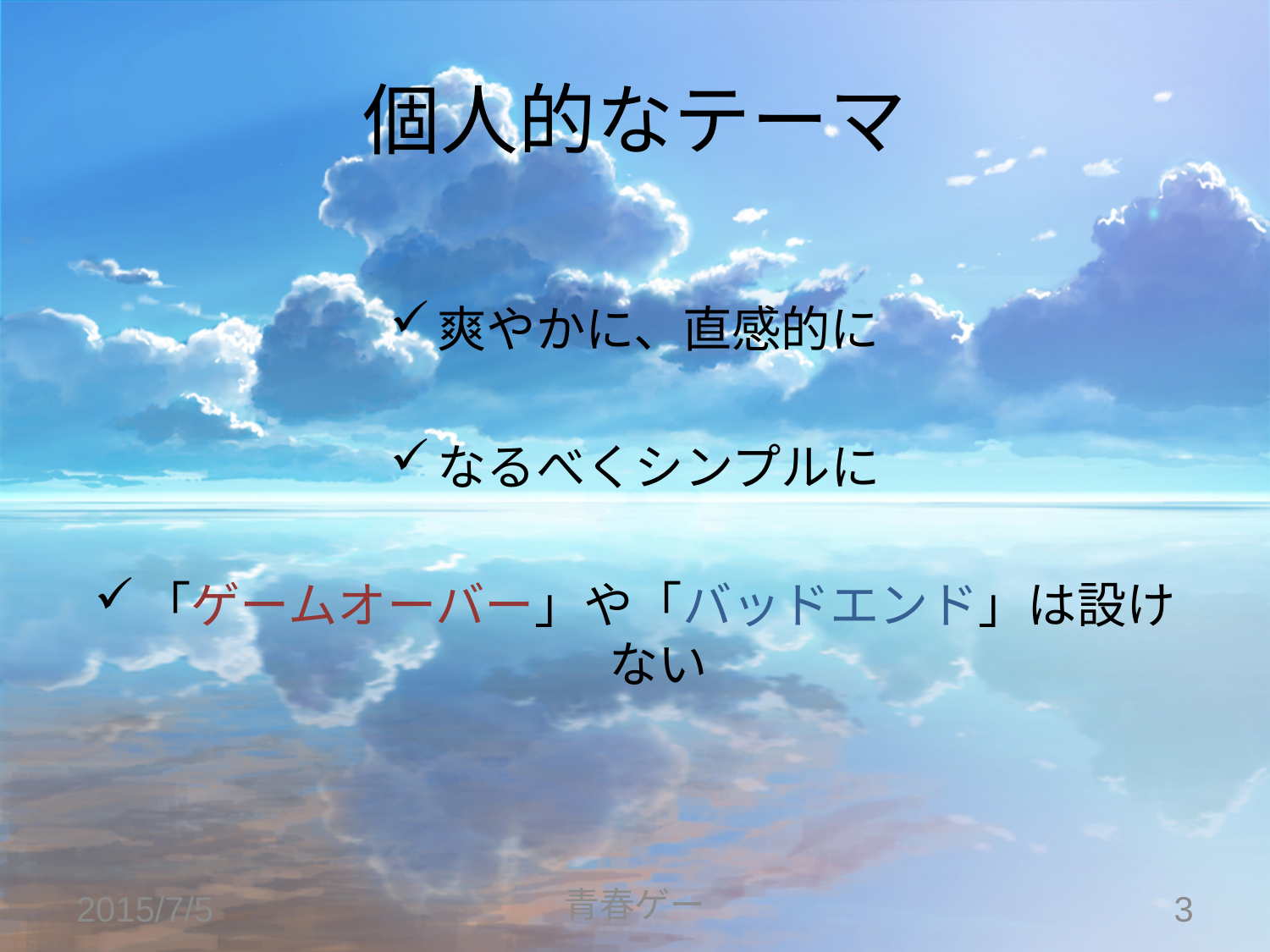

# 個人的なテーマ

爽やかに、直感的に

なるべくシンプルに

「ゲームオーバー」や「バッドエンド」は設けない
2015/7/5
青春ゲー
3